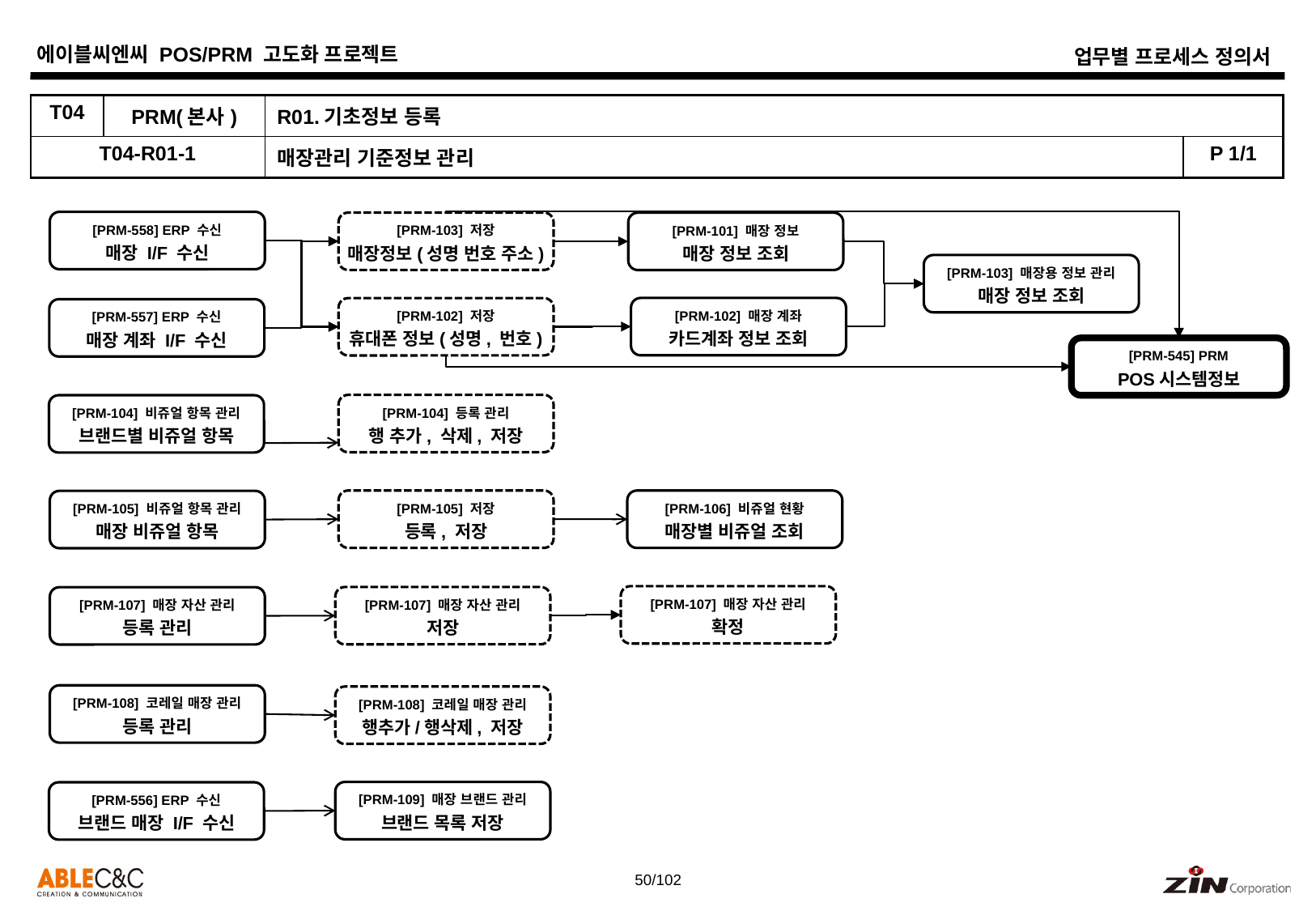

| T04 | PRM(본사) | R01.기초정보 등록 |  |
| --- | --- | --- | --- |
| T04-R01-1 |  | 매장관리 기준정보 관리 | P 1/1 |
[PRM-558] ERP 수신
매장 I/F 수신
[PRM-103] 저장
매장정보(성명 번호 주소)
[PRM-101] 매장 정보
매장 정보 조회
[PRM-103] 매장용 정보 관리
매장 정보 조회
[PRM-102] 매장 계좌
카드계좌 정보 조회
[PRM-102] 저장
휴대폰 정보(성명, 번호)
[PRM-557] ERP 수신
매장 계좌 I/F 수신
[PRM-545] PRM
POS시스템정보
[PRM-104] 등록 관리
행 추가, 삭제, 저장
[PRM-104] 비쥬얼 항목 관리
브랜드별 비쥬얼 항목
[PRM-105] 저장
등록, 저장
[PRM-106] 비쥬얼 현황
매장별 비쥬얼 조회
[PRM-105] 비쥬얼 항목 관리
매장 비쥬얼 항목
[PRM-107] 매장 자산 관리
확정
[PRM-107] 매장 자산 관리
저장
[PRM-107] 매장 자산 관리
등록 관리
[PRM-108] 코레일 매장 관리
등록 관리
[PRM-108] 코레일 매장 관리
행추가/행삭제, 저장
[PRM-109] 매장 브랜드 관리
브랜드 목록 저장
[PRM-556] ERP 수신
브랜드 매장 I/F 수신